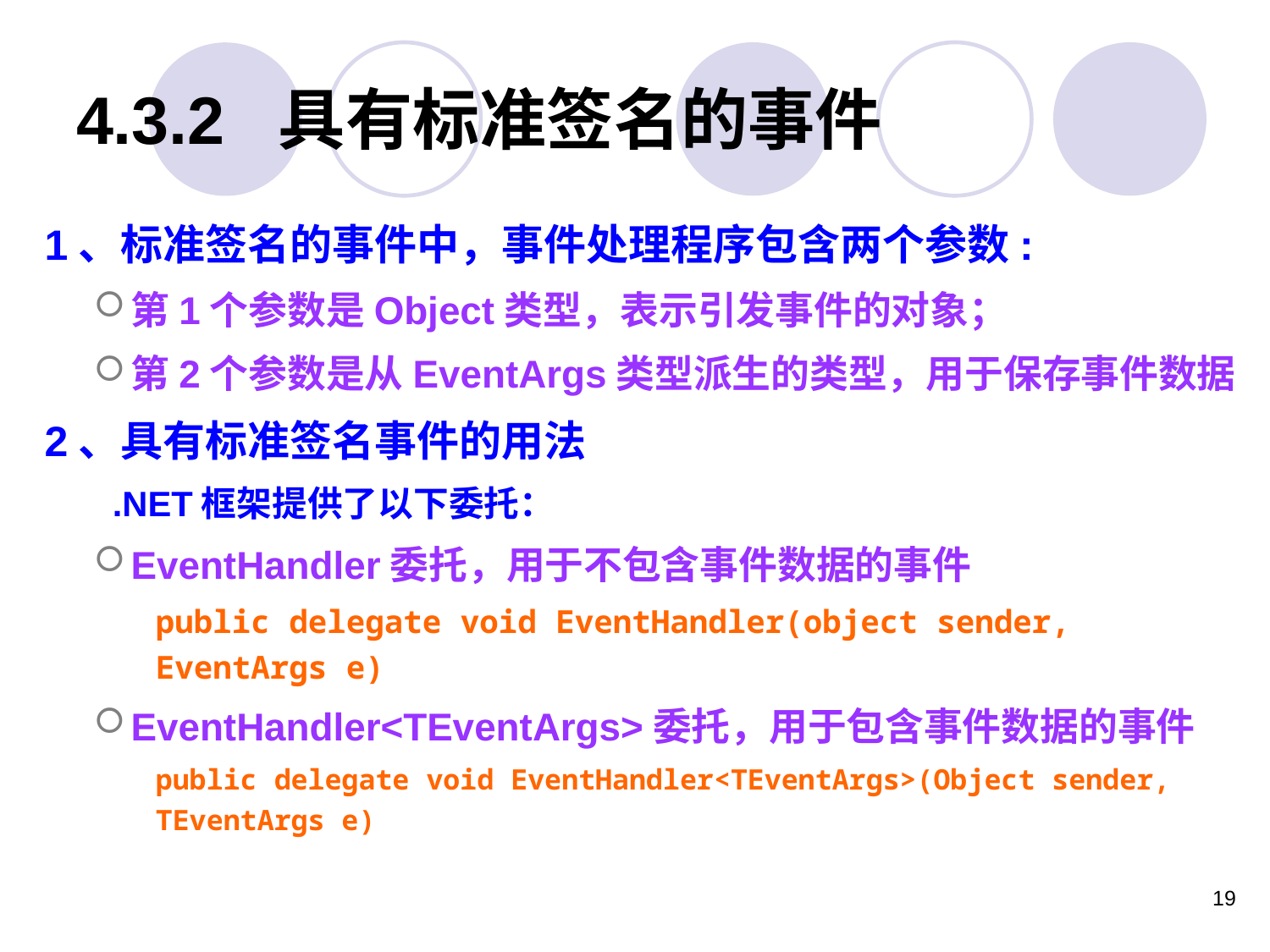

# 4.3.2  具有标准签名的事件
1、标准签名的事件中，事件处理程序包含两个参数:
第1个参数是Object类型，表示引发事件的对象；
第2个参数是从EventArgs类型派生的类型，用于保存事件数据
2、具有标准签名事件的用法
       .NET框架提供了以下委托：
EventHandler委托，用于不包含事件数据的事件
public delegate void EventHandler(object sender, EventArgs e)
EventHandler<TEventArgs>委托，用于包含事件数据的事件
public delegate void EventHandler<TEventArgs>(Object sender, TEventArgs e)

19